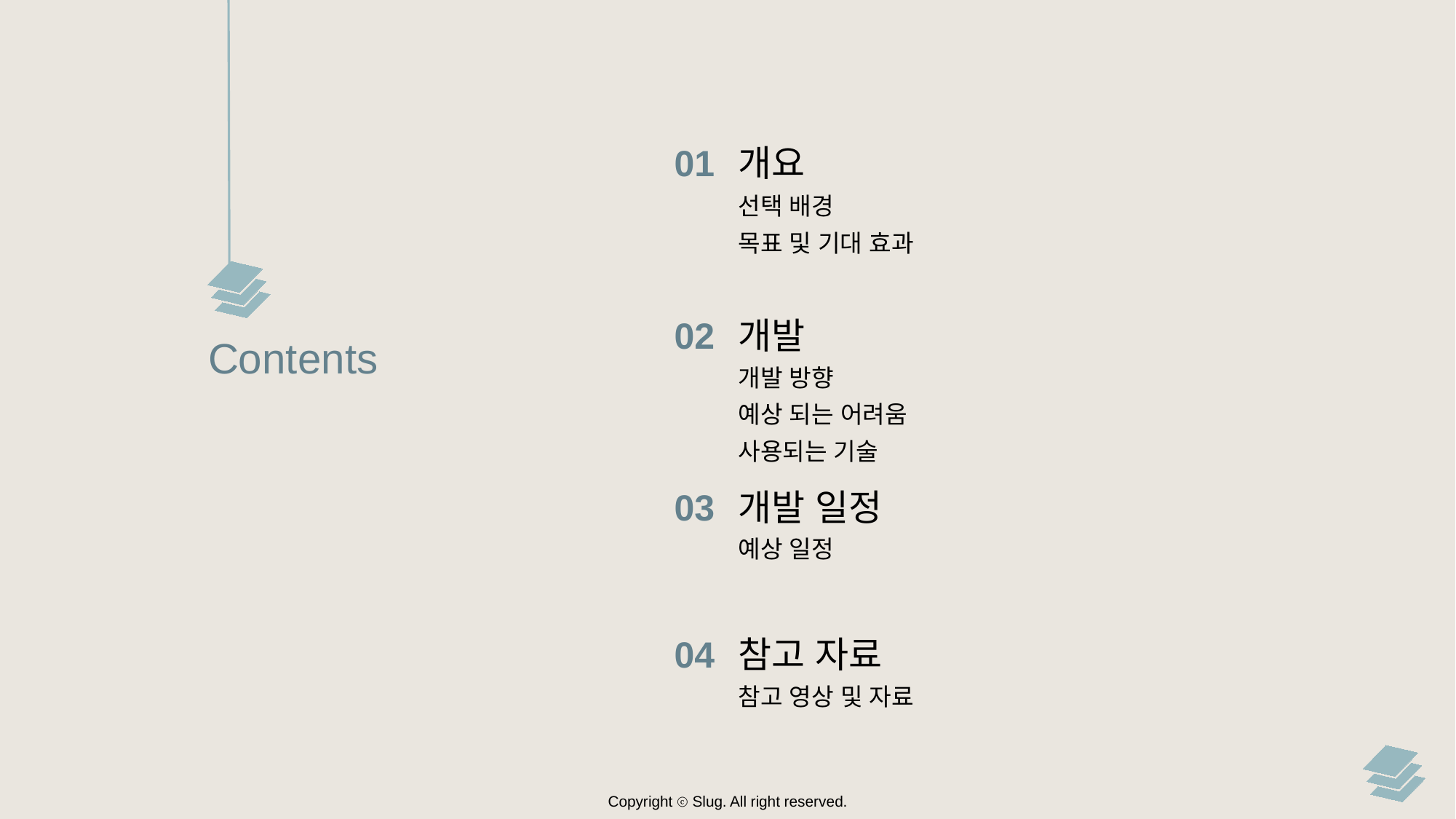

01
개요
선택 배경
목표 및 기대 효과

02
개발
Contents
개발 방향
예상 되는 어려움
사용되는 기술
03
개발 일정
예상 일정
04
참고 자료
참고 영상 및 자료

Copyright ⓒ Slug. All right reserved.